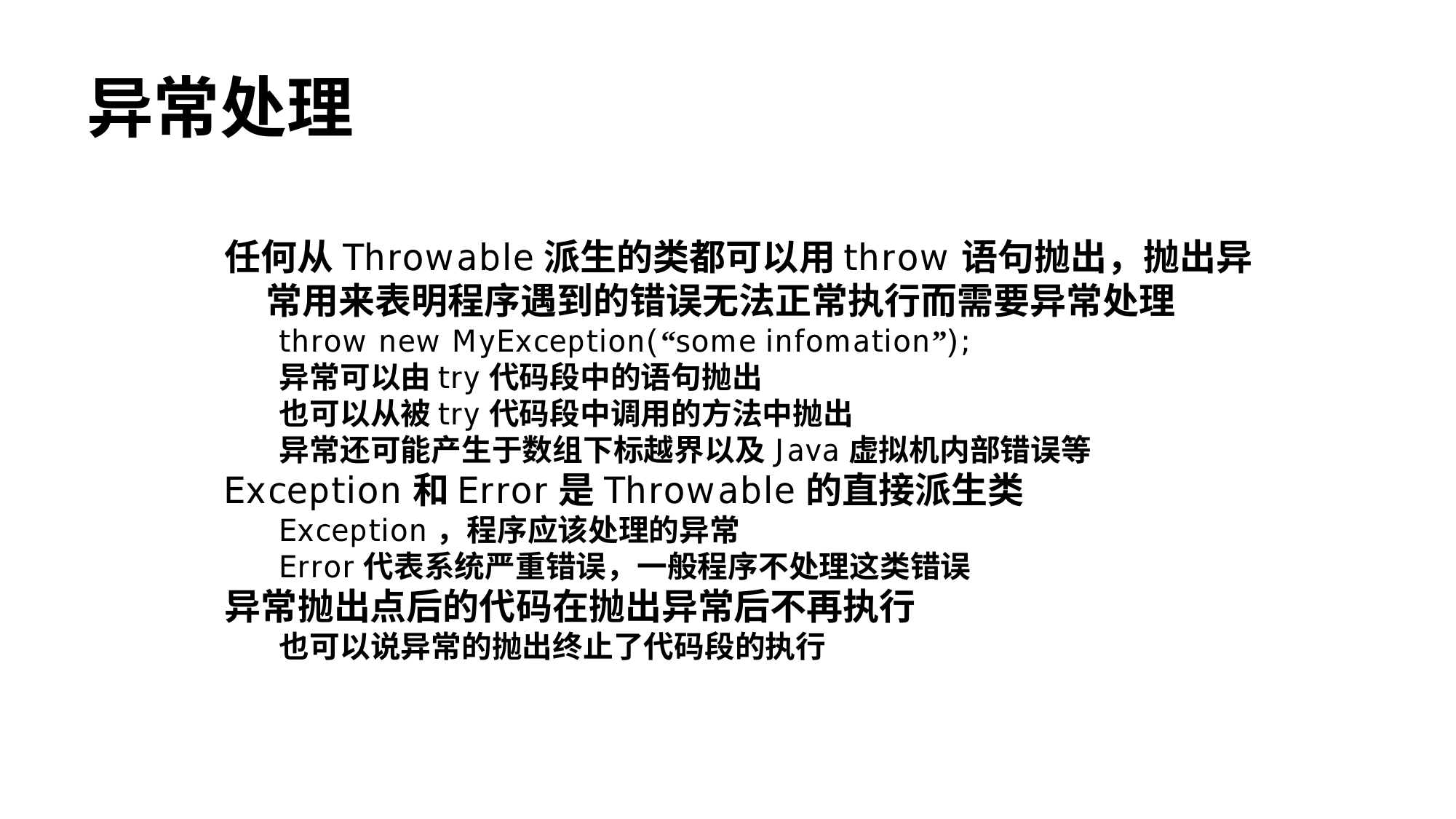

异常处理
任何从Throwable派生的类都可以用throw语句抛出，抛出异常用来表明程序遇到的错误无法正常执行而需要异常处理
throw new MyException(“some infomation”);
异常可以由try代码段中的语句抛出
也可以从被try代码段中调用的方法中抛出
异常还可能产生于数组下标越界以及Java虚拟机内部错误等
Exception和Error是Throwable的直接派生类
Exception，程序应该处理的异常
Error代表系统严重错误，一般程序不处理这类错误
异常抛出点后的代码在抛出异常后不再执行
也可以说异常的抛出终止了代码段的执行